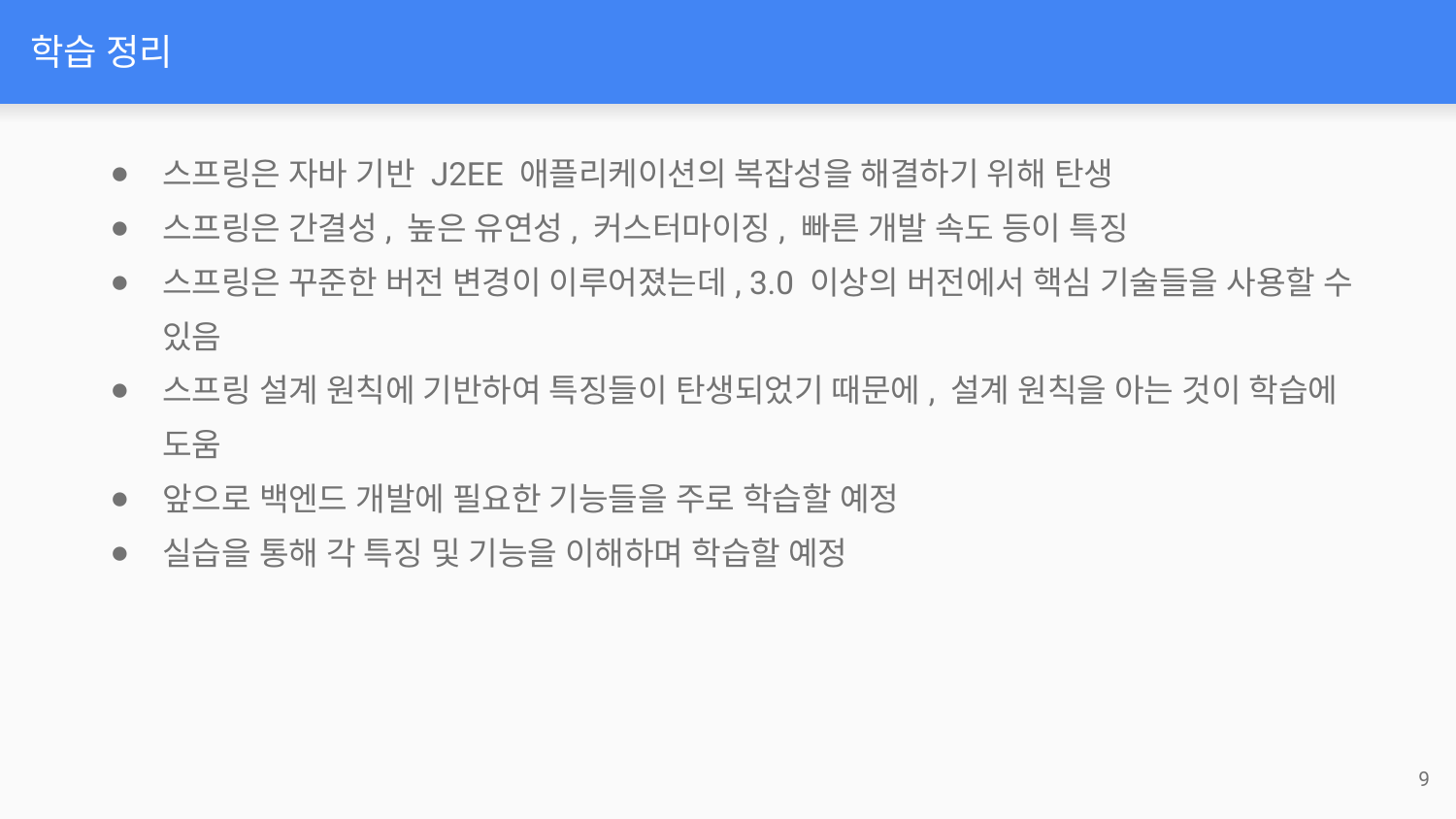

# 학습 정리
스프링은 자바 기반 J2EE 애플리케이션의 복잡성을 해결하기 위해 탄생
스프링은 간결성, 높은 유연성, 커스터마이징, 빠른 개발 속도 등이 특징
스프링은 꾸준한 버전 변경이 이루어졌는데, 3.0 이상의 버전에서 핵심 기술들을 사용할 수 있음
스프링 설계 원칙에 기반하여 특징들이 탄생되었기 때문에, 설계 원칙을 아는 것이 학습에 도움
앞으로 백엔드 개발에 필요한 기능들을 주로 학습할 예정
실습을 통해 각 특징 및 기능을 이해하며 학습할 예정
9